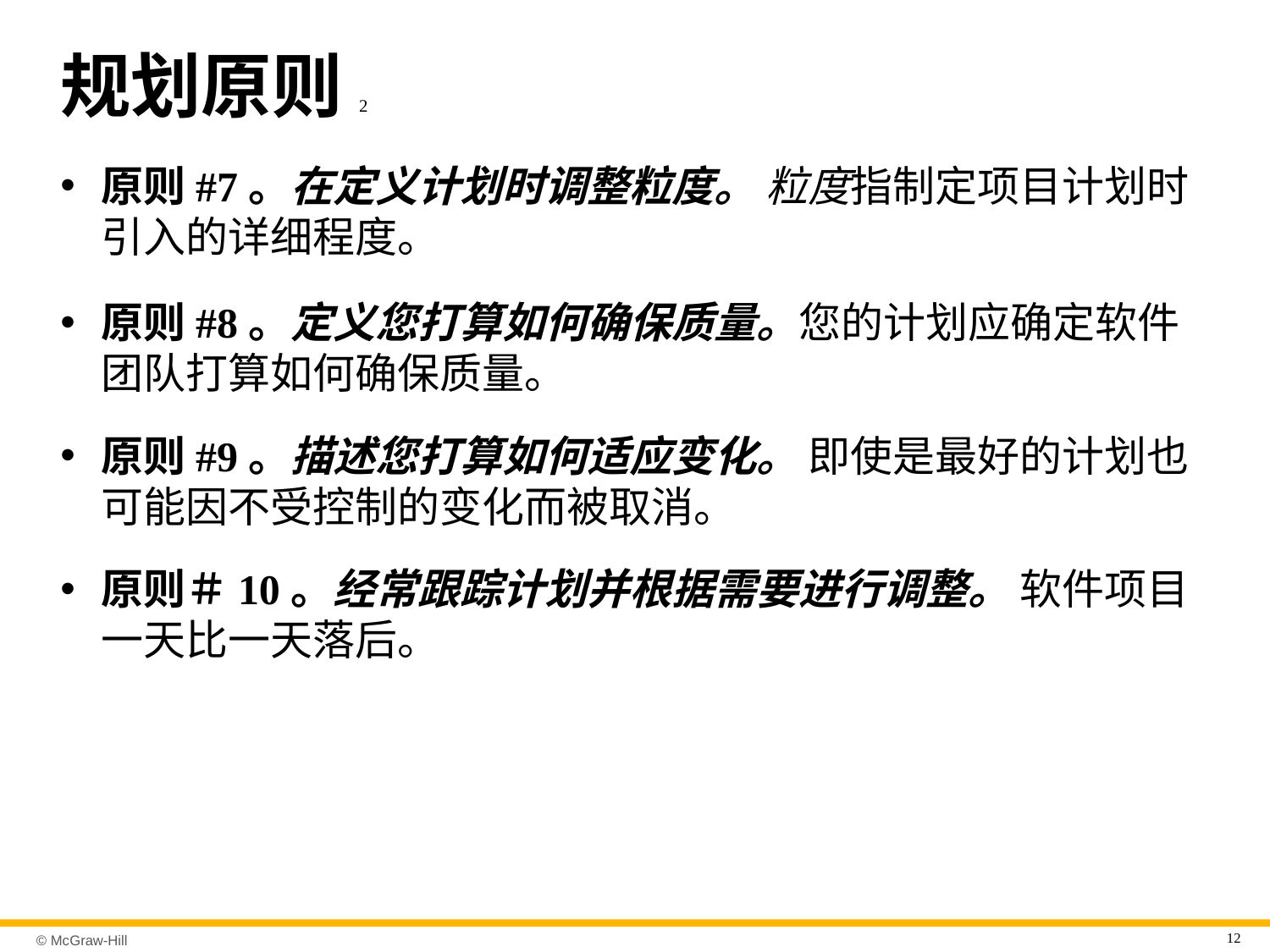

# 规划原则2
原则#7。在定义计划时调整粒度。 粒度指制定项目计划时引入的详细程度。
原则#8。定义您打算如何确保质量。您的计划应确定软件团队打算如何确保质量。
原则#9。描述您打算如何适应变化。 即使是最好的计划也可能因不受控制的变化而被取消。
原则＃10。经常跟踪计划并根据需要进行调整。 软件项目一天比一天落后。
12